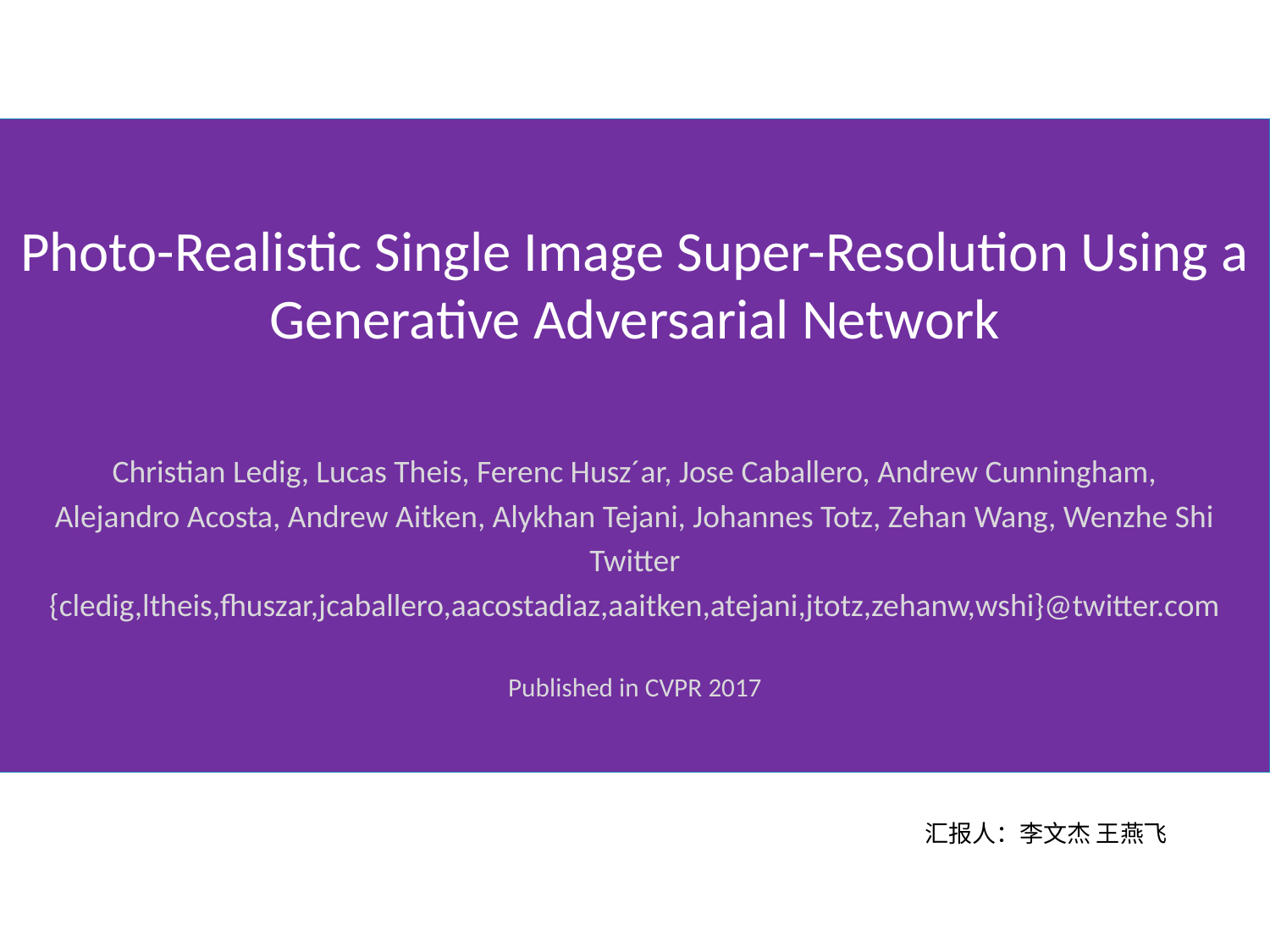

Photo-Realistic Single Image Super-Resolution Using a Generative Adversarial Network
Christian Ledig, Lucas Theis, Ferenc Husz´ar, Jose Caballero, Andrew Cunningham,
Alejandro Acosta, Andrew Aitken, Alykhan Tejani, Johannes Totz, Zehan Wang, Wenzhe Shi
Twitter
{cledig,ltheis,fhuszar,jcaballero,aacostadiaz,aaitken,atejani,jtotz,zehanw,wshi}@twitter.com

Published in CVPR 2017
汇报人：李文杰 王燕飞